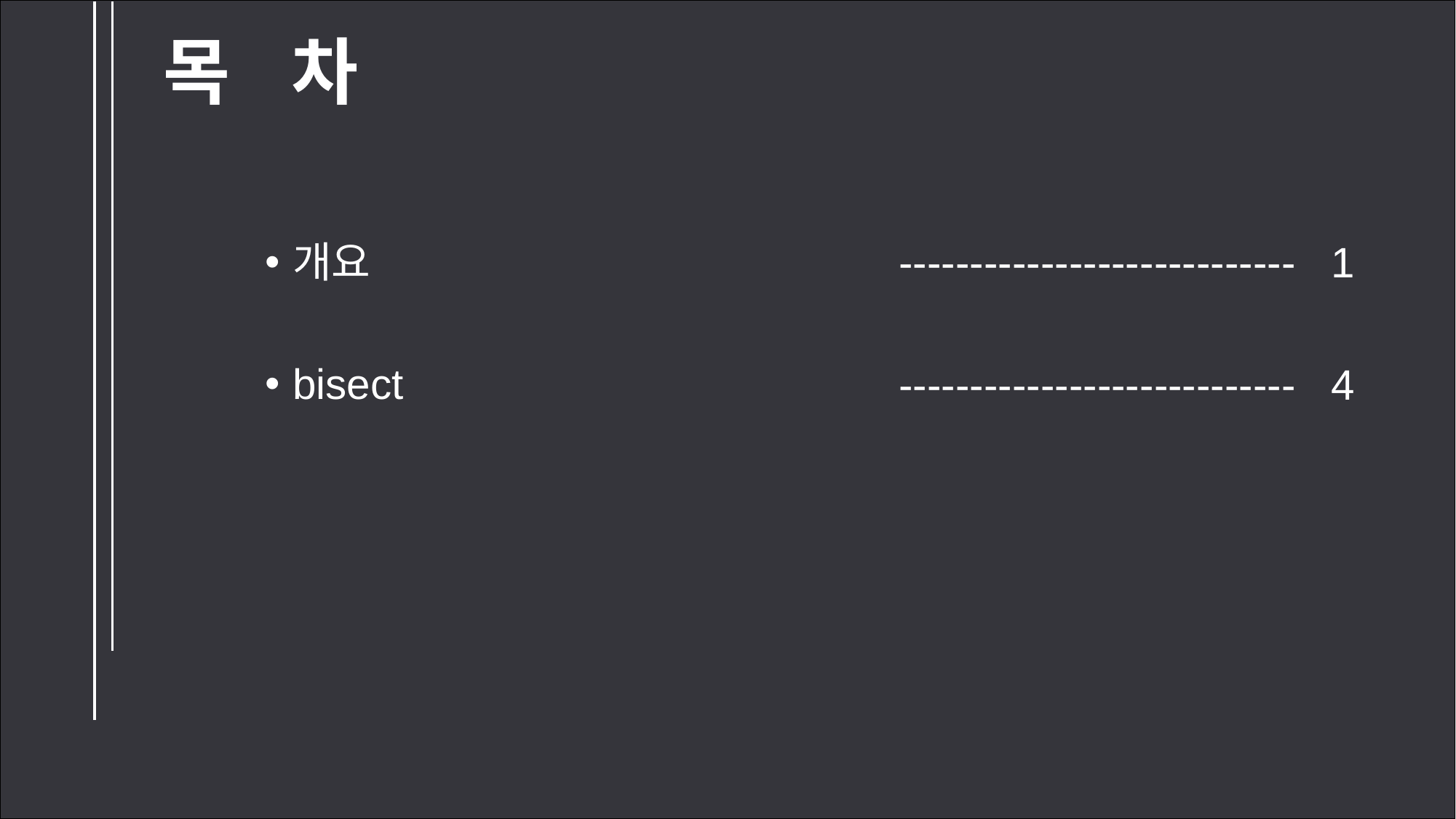

목   차
개요

bisect

----------------------------   1
----------------------------   4